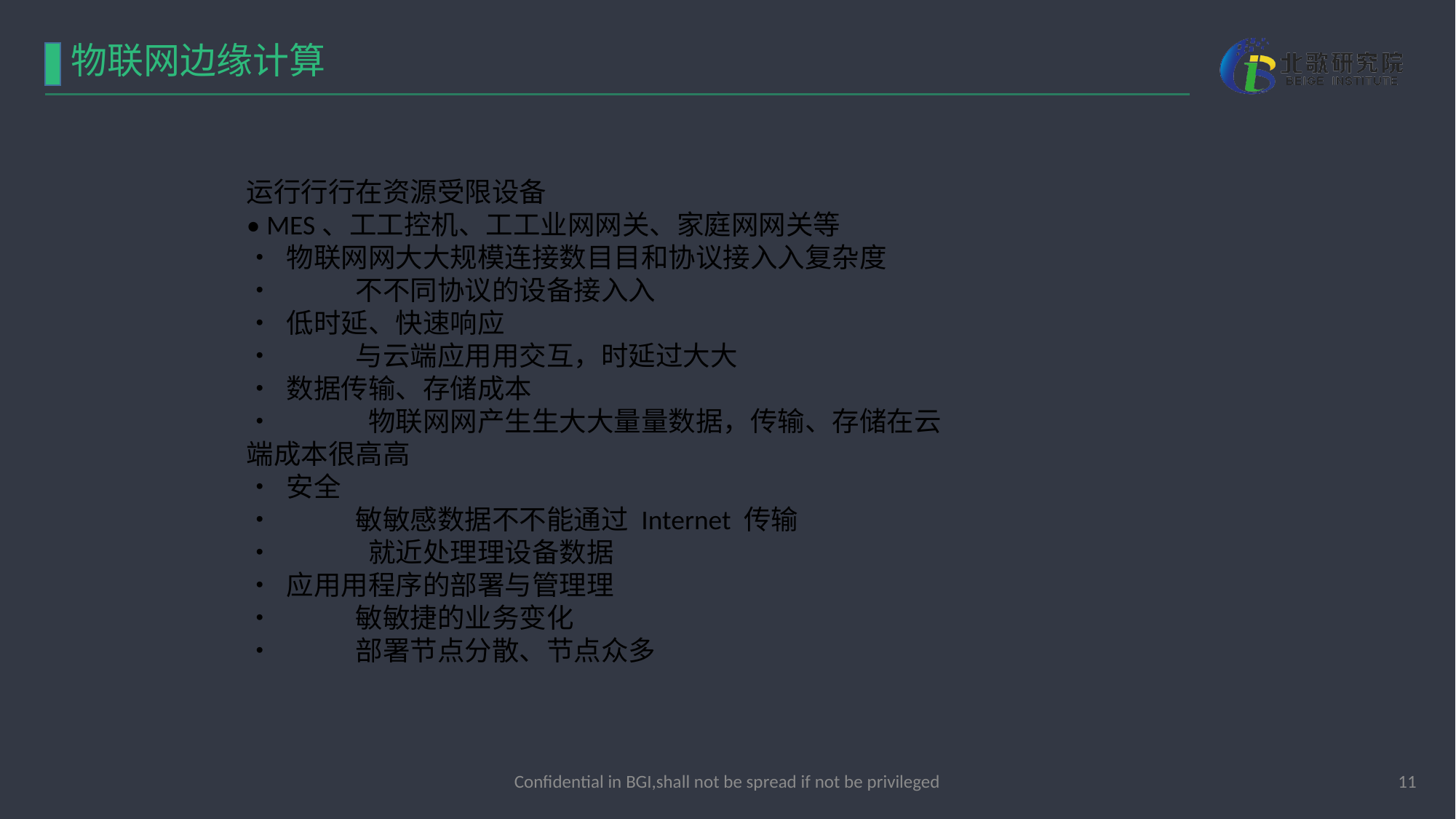

物联网边缘计算
运⾏行行在资源受限设备
• MES、⼯工控机、⼯工业⽹网关、家庭⽹网关等
• 物联⽹网⼤大规模连接数⽬目和协议接⼊入复杂度
• 	不不同协议的设备接⼊入
• 低时延、快速响应
• 	与云端应⽤用交互，时延过⼤大
• 数据传输、存储成本
• 	 物联⽹网产⽣生⼤大量量数据，传输、存储在云端成本很⾼高
• 安全
•   	敏敏感数据不不能通过 Internet 传输
•   	 就近处理理设备数据
• 应⽤用程序的部署与管理理
•   	敏敏捷的业务变化
• 	部署节点分散、节点众多
Confidential in BGI,shall not be spread if not be privileged
11